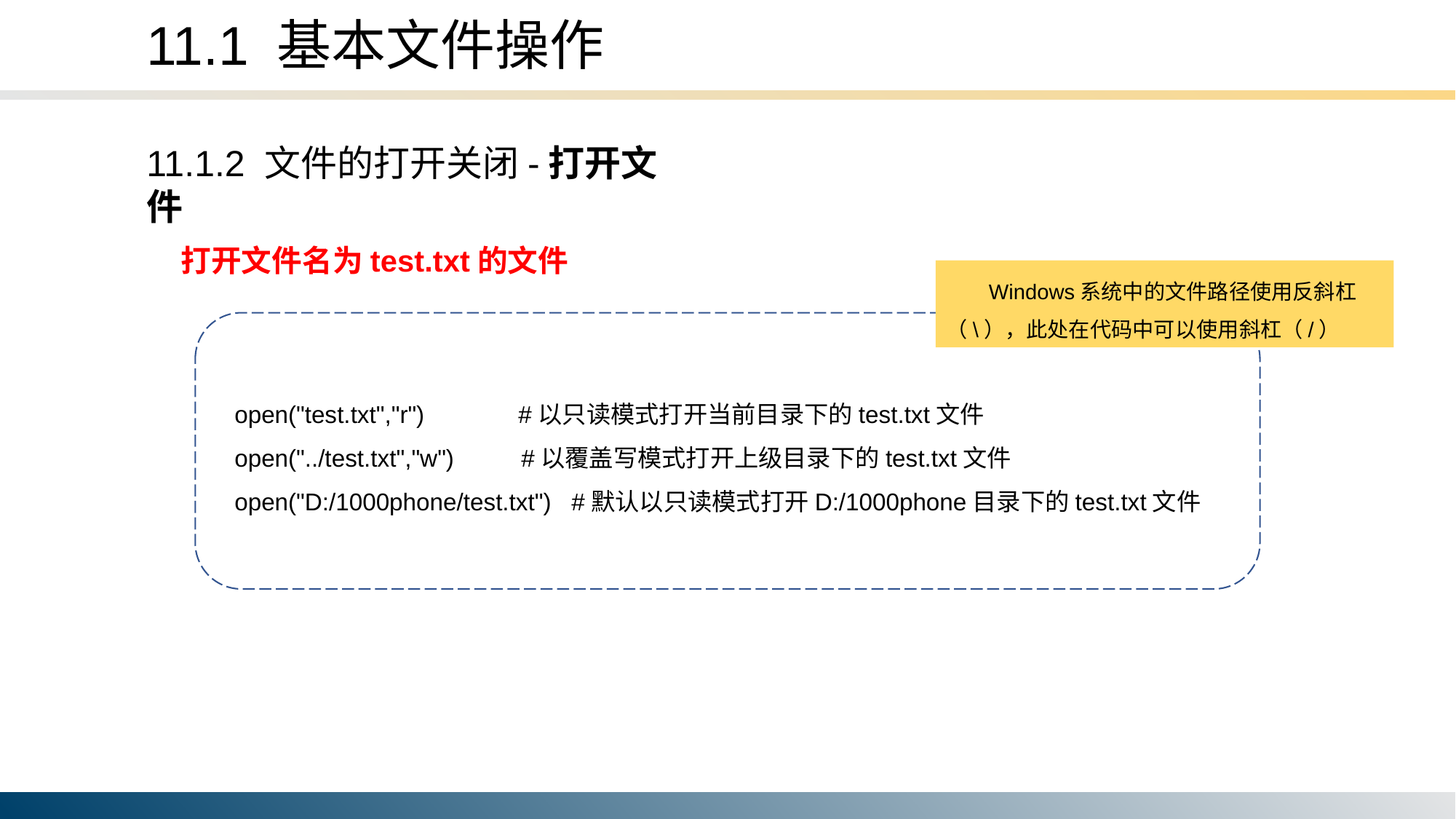

11.1 基本文件操作
11.1.2 文件的打开关闭-打开文件
打开文件名为test.txt的文件
Windows系统中的文件路径使用反斜杠（\），此处在代码中可以使用斜杠（/）

open("test.txt","r")              #以只读模式打开当前目录下的test.txt文件
open("../test.txt","w")          #以覆盖写模式打开上级目录下的test.txt文件
open("D:/1000phone/test.txt")   #默认以只读模式打开D:/1000phone目录下的test.txt文件